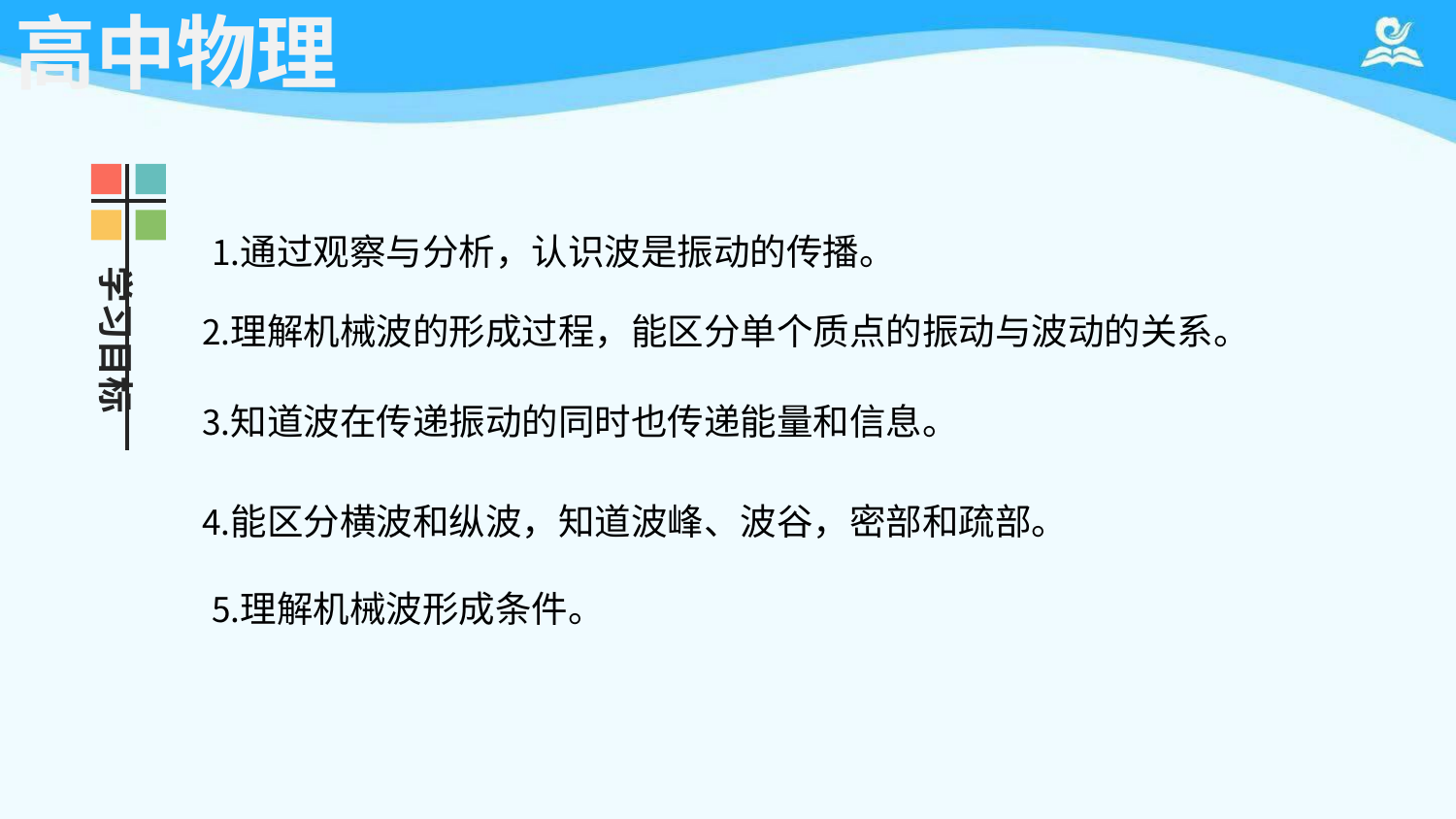

# 高中物理

通过观察与分析，认识波是振动的传播。
理解机械波的形成过程，能区分单个质点的振动与波动的关系。

知道波在传递振动的同时也传递能量和信息。

能区分横波和纵波，知道波峰、波谷，密部和疏部。

理解机械波形成条件。
学习目标